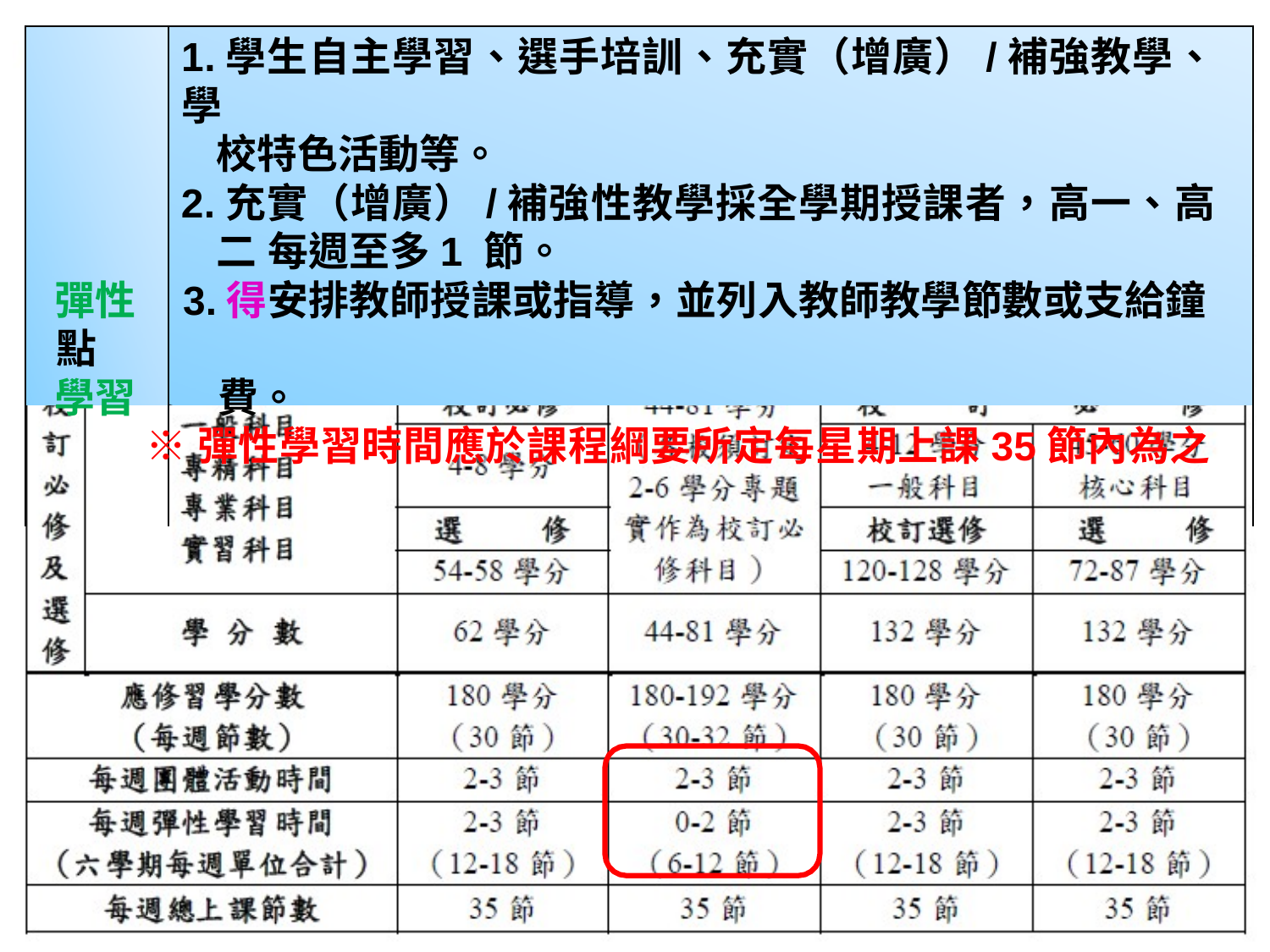

1.學生自主學習、選手培訓、充實（增廣）/補強教學、學
校特色活動等。
2.充實（增廣）/補強性教學採全學期授課者，高一、高二 每週至多1 節。
彈性	3.得安排教師授課或指導，並列入教師教學節數或支給鐘點
學習	費。
※彈性學習時間應於課程綱要所定每星期上課35節內為之

151
40